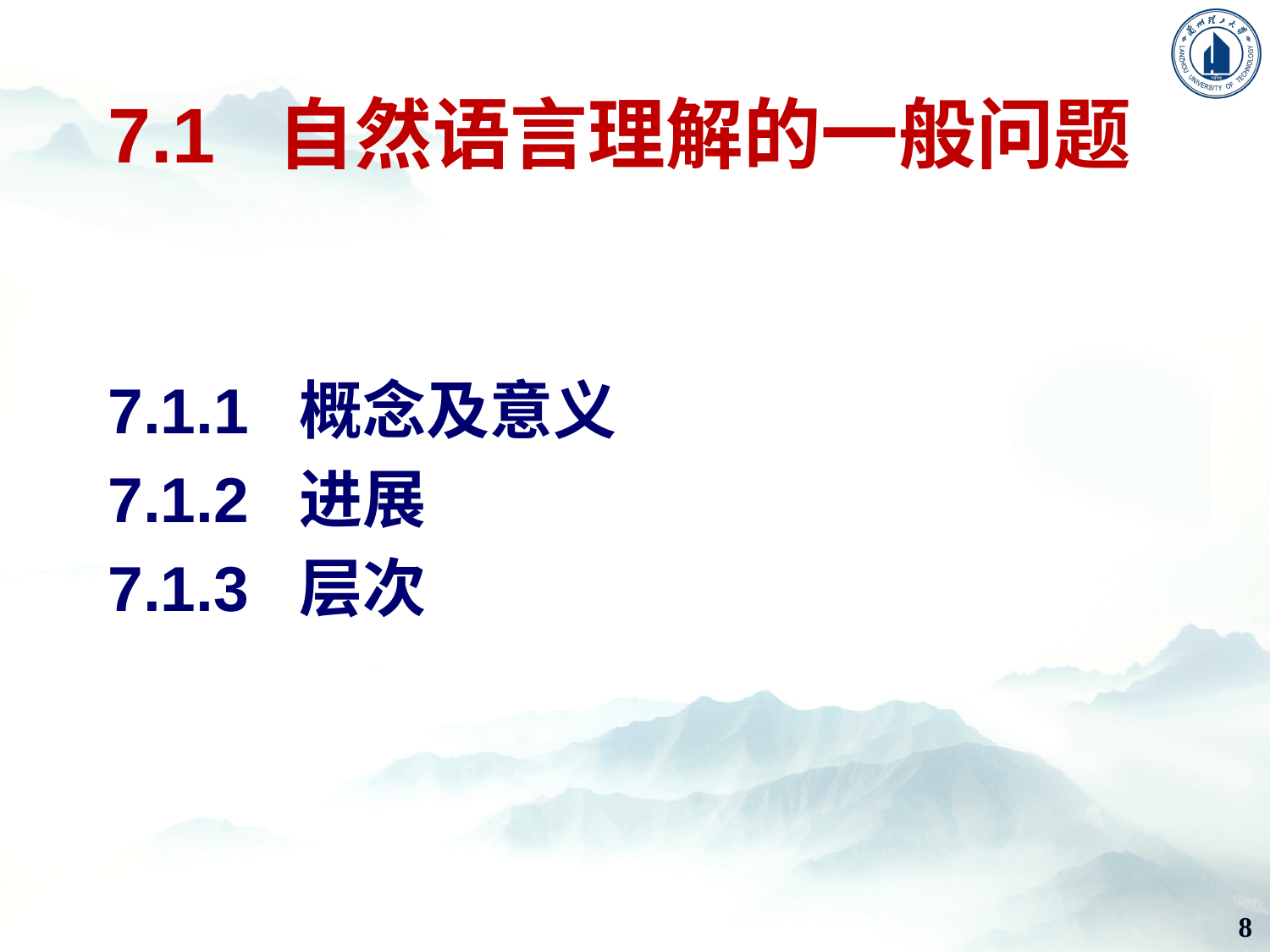

# 7.1  自然语言理解的一般问题

7.1.1  概念及意义
7.1.2  进展
7.1.3  层次
8